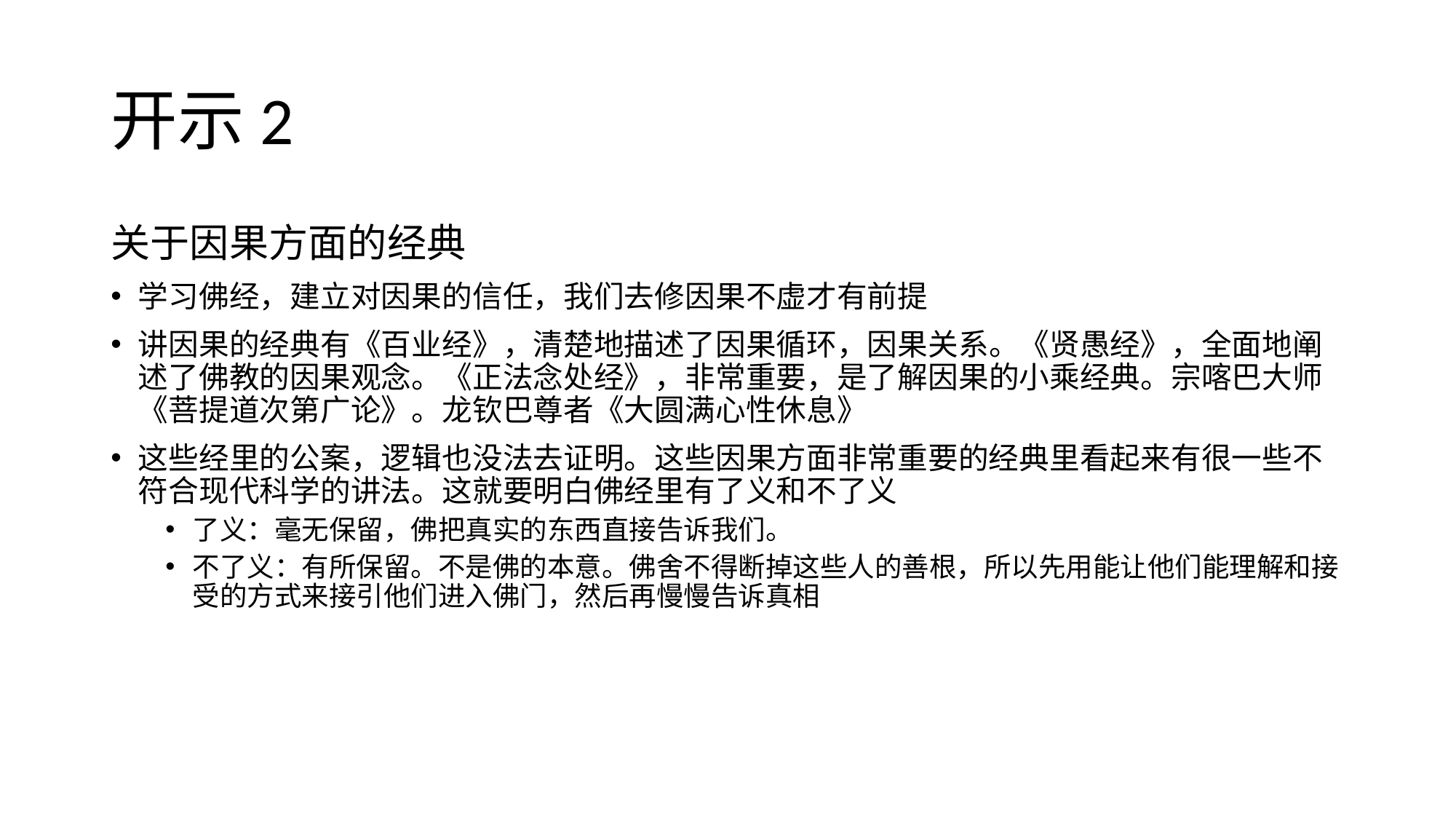

# 开示2
关于因果⽅⾯的经典
学习佛经，建⽴对因果的信任，我们去修因果不虚才有前提
讲因果的经典有《百业经》，清楚地描述了因果循环，因果关系。《贤愚经》，全⾯地阐述了佛教的因果观念。《正法念处经》，⾮常重要，是了解因果的⼩乘经典。宗喀巴⼤师《菩提道次第⼴论》。⻰钦巴尊者《⼤圆满⼼性休息》
这些经⾥的公案，逻辑也没法去证明。这些因果⽅⾯⾮常重要的经典⾥看起来有很⼀些不符合现代科学的讲法。这就要明⽩佛经⾥有了义和不了义
了义：毫⽆保留，佛把真实的东⻄直接告诉我们。
不了义：有所保留。不是佛的本意。佛舍不得断掉这些⼈的善根，所以先用能让他们能理解和接受的方式来接引他们进⼊佛⻔，然后再慢慢告诉真相